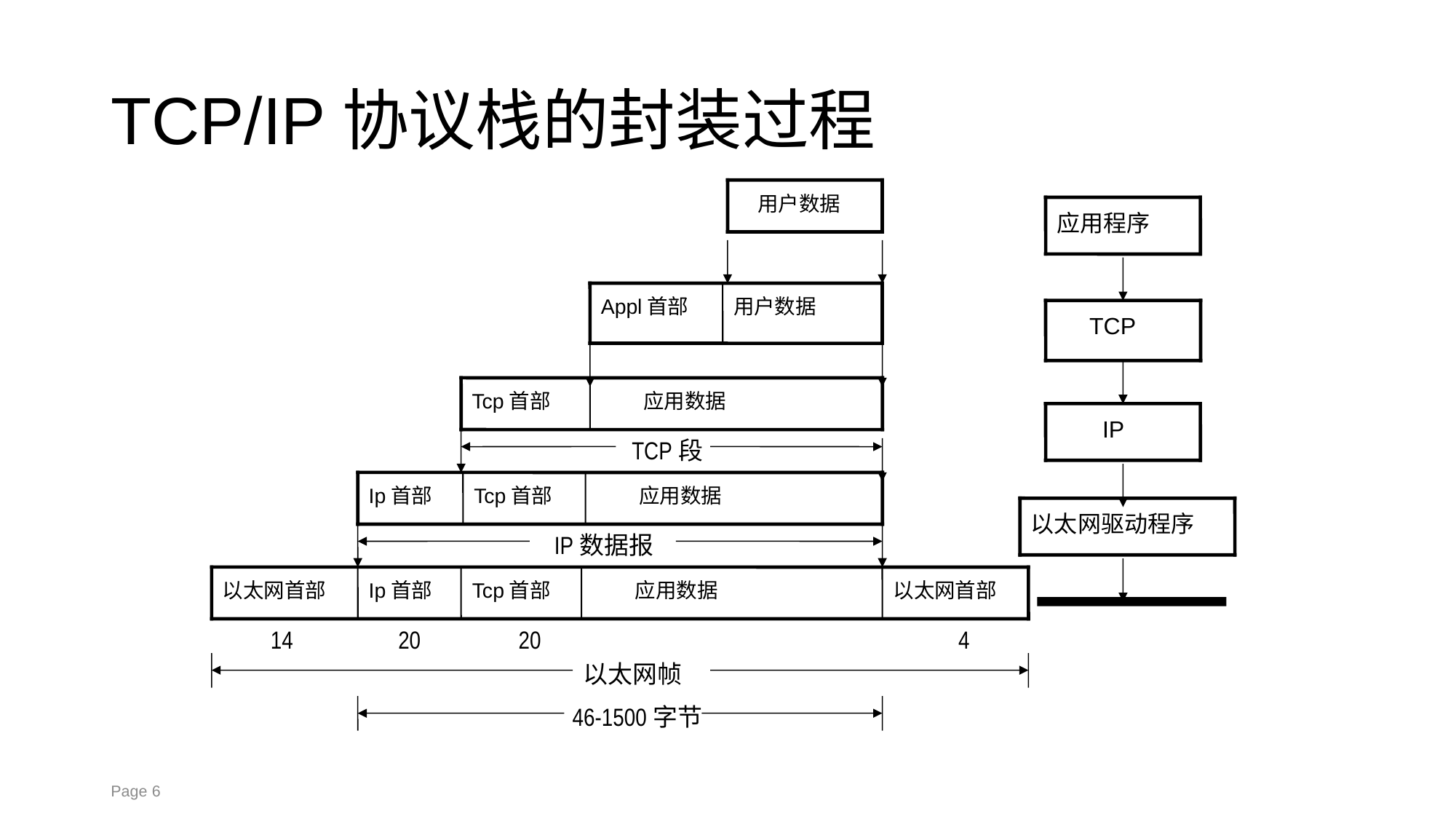

# TCP/IP协议栈的封装过程
   用户数据

应用程序

Appl首部

用户数据

     TCP

Tcp首部

        应用数据

       IP

TCP段

Ip首部

Tcp首部

        应用数据

以太网驱动程序

IP数据报

以太网首部

Ip首部

Tcp首部

        应用数据

以太网首部

14
20
20
4

以太网帧

46-1500字节

Page 6